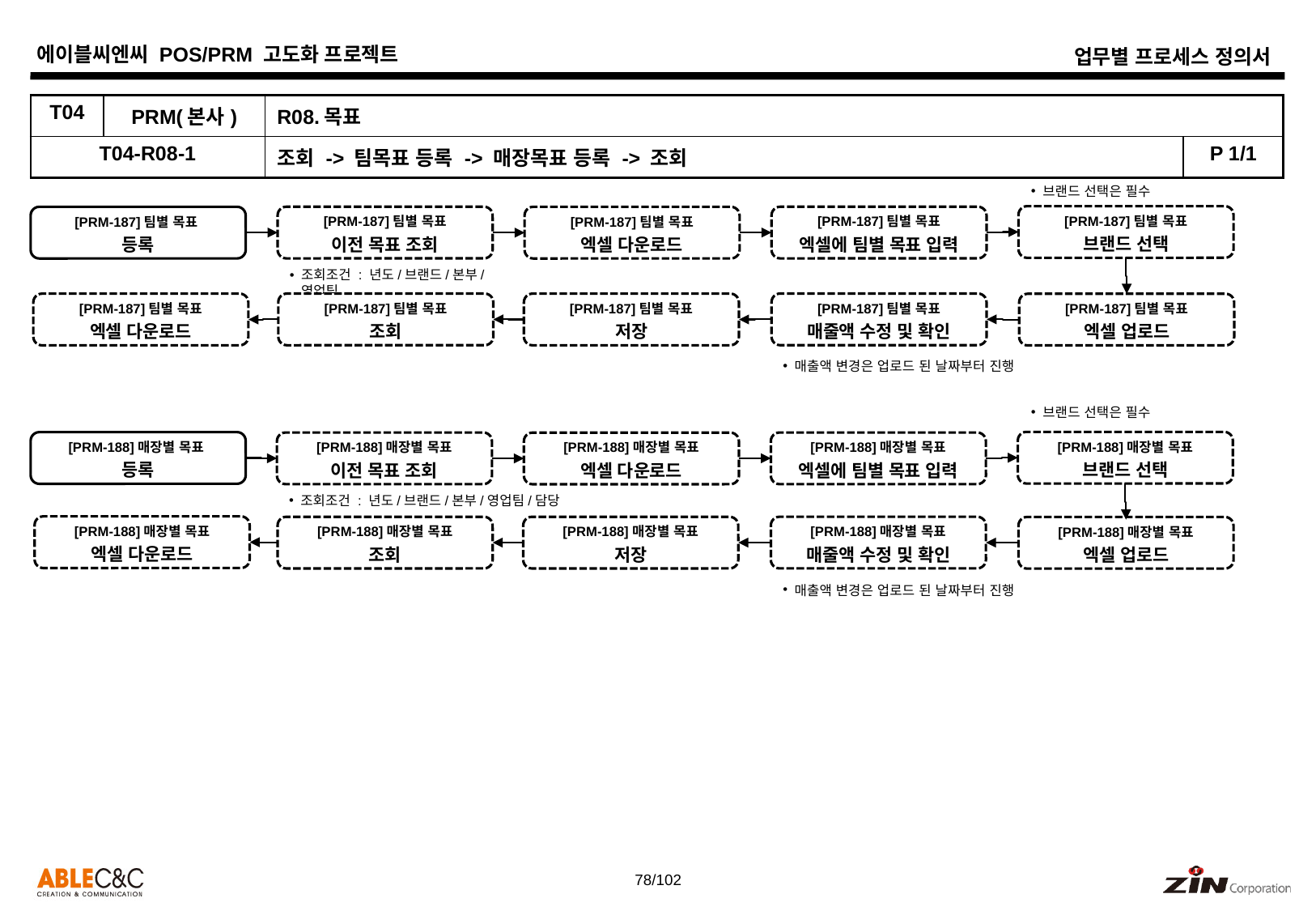

| T04 | PRM(본사) | R08.목표 |  |
| --- | --- | --- | --- |
| T04-R08-1 |  | 조회 -> 팀목표 등록 -> 매장목표 등록 -> 조회 | P 1/1 |
브랜드 선택은 필수
[PRM-187]팀별 목표
브랜드 선택
[PRM-187]팀별 목표
등록
[PRM-187]팀별 목표
이전 목표 조회
[PRM-187]팀별 목표
엑셀에 팀별 목표 입력
[PRM-187]팀별 목표
엑셀 다운로드
조회조건 : 년도/브랜드/본부/영업팀
[PRM-187]팀별 목표
매줄액 수정 및 확인
[PRM-187]팀별 목표
조회
[PRM-187]팀별 목표
저장
[PRM-187]팀별 목표
엑셀 다운로드
[PRM-187]팀별 목표
엑셀 업로드
매출액 변경은 업로드 된 날짜부터 진행
브랜드 선택은 필수
[PRM-188]매장별 목표
브랜드 선택
[PRM-188]매장별 목표
등록
[PRM-188]매장별 목표
이전 목표 조회
[PRM-188]매장별 목표
엑셀에 팀별 목표 입력
[PRM-188]매장별 목표
엑셀 다운로드
조회조건 : 년도/브랜드/본부/영업팀/담당
[PRM-188]매장별 목표
엑셀 다운로드
[PRM-188]매장별 목표
매줄액 수정 및 확인
[PRM-188]매장별 목표
조회
[PRM-188]매장별 목표
저장
[PRM-188]매장별 목표
엑셀 업로드
매출액 변경은 업로드 된 날짜부터 진행